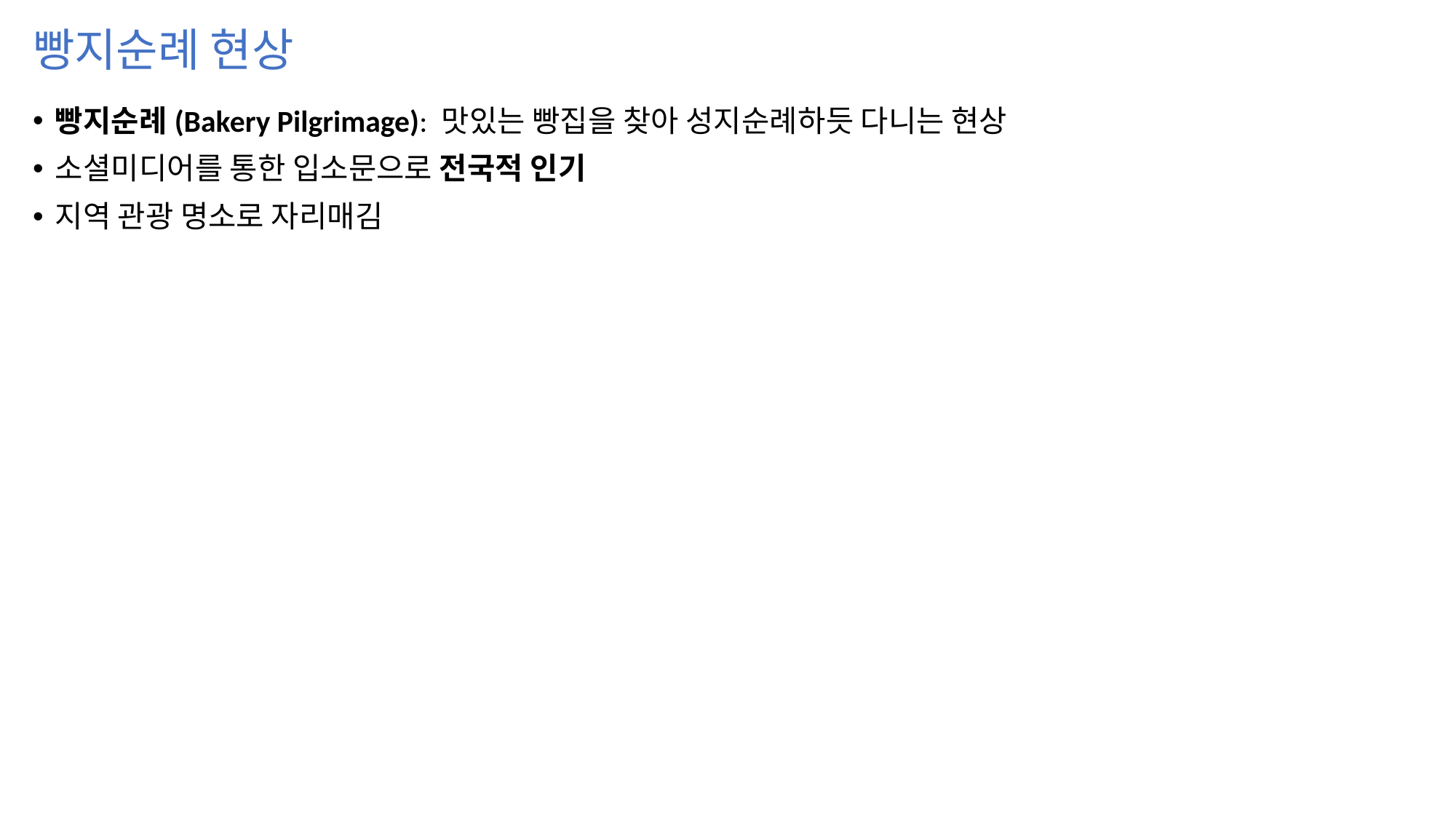

# 빵지순례 현상
빵지순례(Bakery Pilgrimage): 맛있는 빵집을 찾아 성지순례하듯 다니는 현상
소셜미디어를 통한 입소문으로 전국적 인기
지역 관광 명소로 자리매김